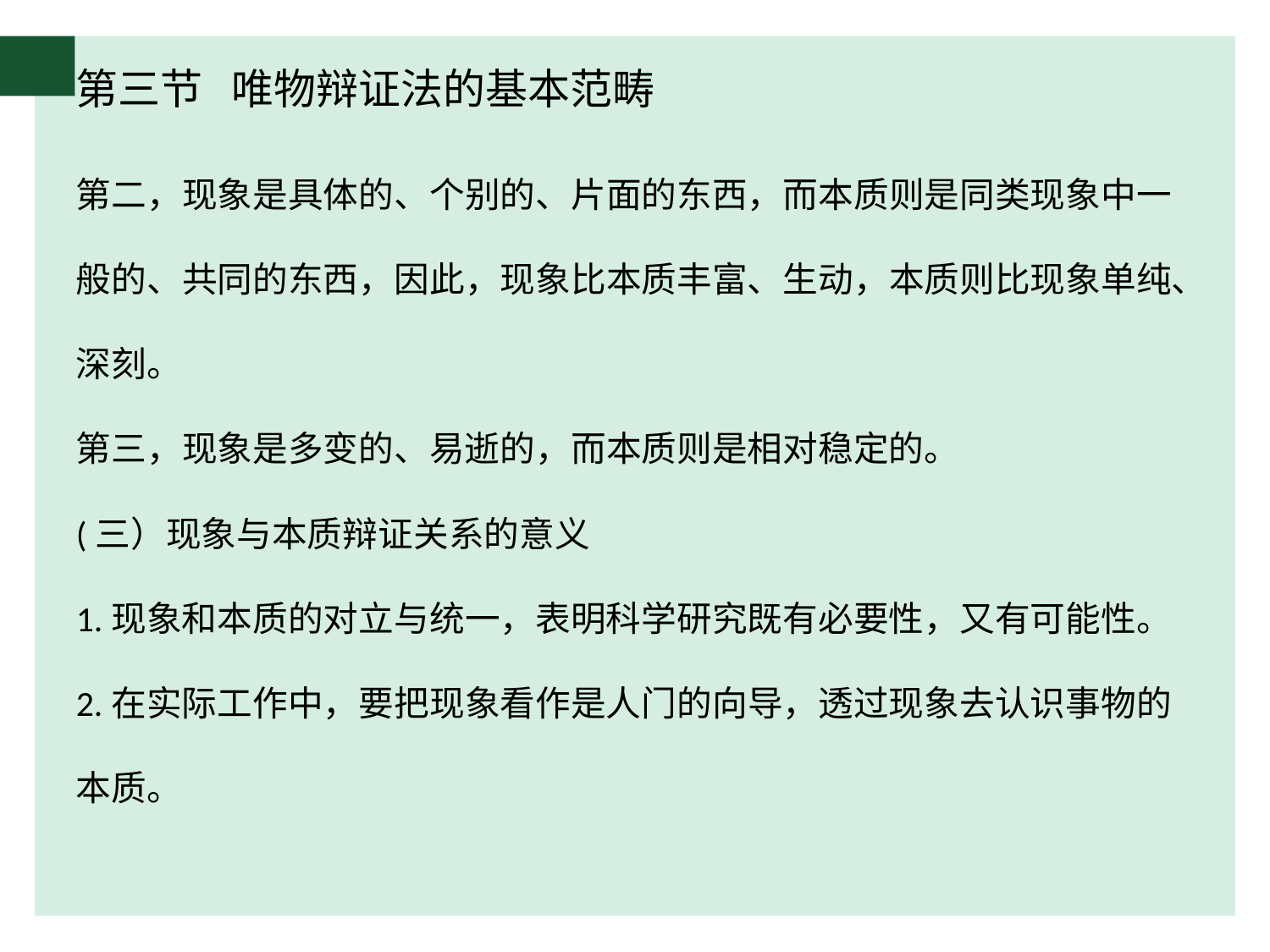

# 第三节   唯物辩证法的基本范畴
第二，现象是具体的、个别的、片面的东西，而本质则是同类现象中一般的、共同的东西，因此，现象比本质丰富、生动，本质则比现象单纯、深刻。
第三，现象是多变的、易逝的，而本质则是相对稳定的。
(三）现象与本质辩证关系的意义
1.现象和本质的对立与统一，表明科学研究既有必要性，又有可能性。
2.在实际工作中，要把现象看作是人门的向导，透过现象去认识事物的本质。